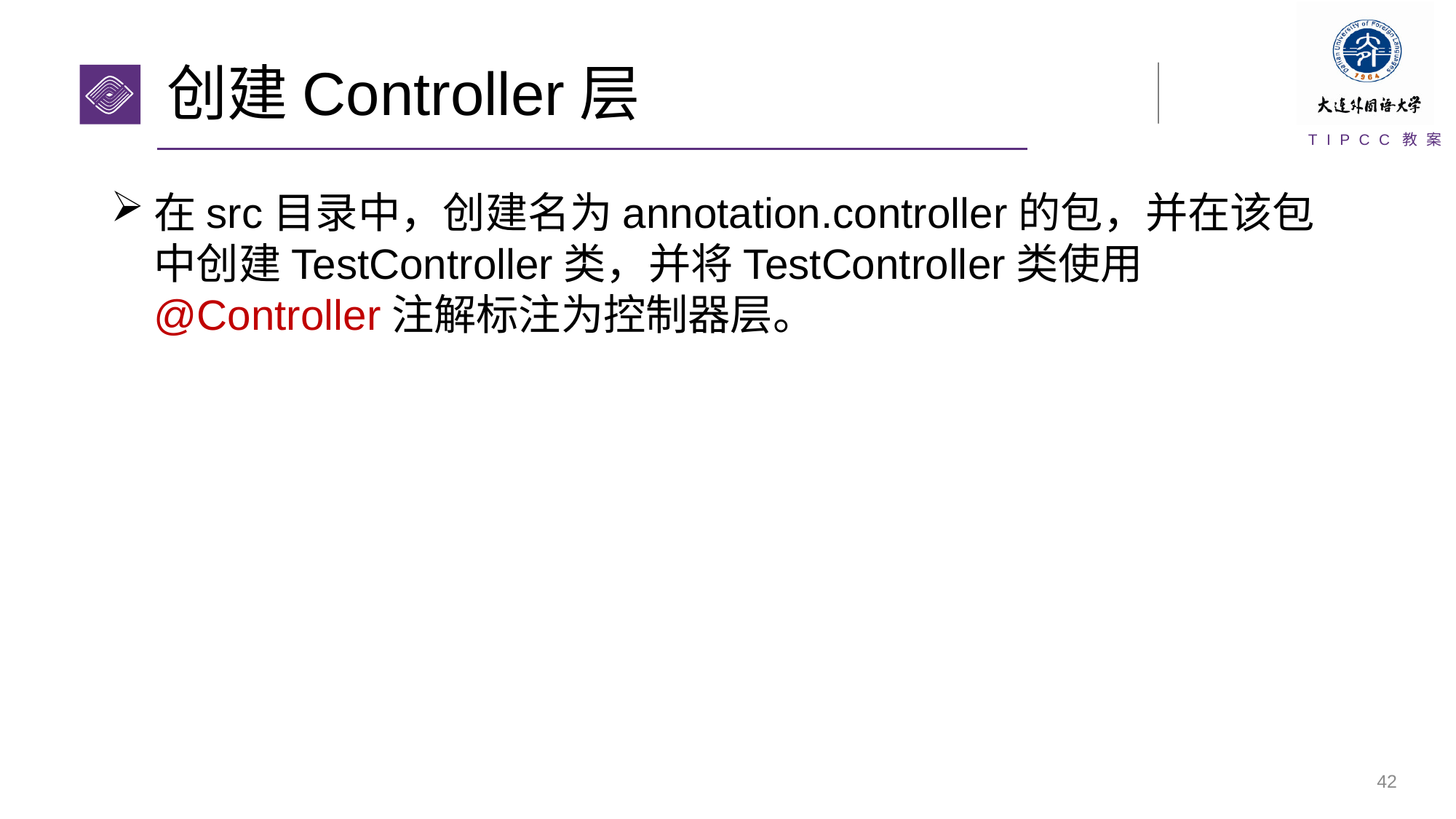

# 创建Controller层
在src目录中，创建名为annotation.controller的包，并在该包中创建TestController类，并将TestController类使用@Controller注解标注为控制器层。
42